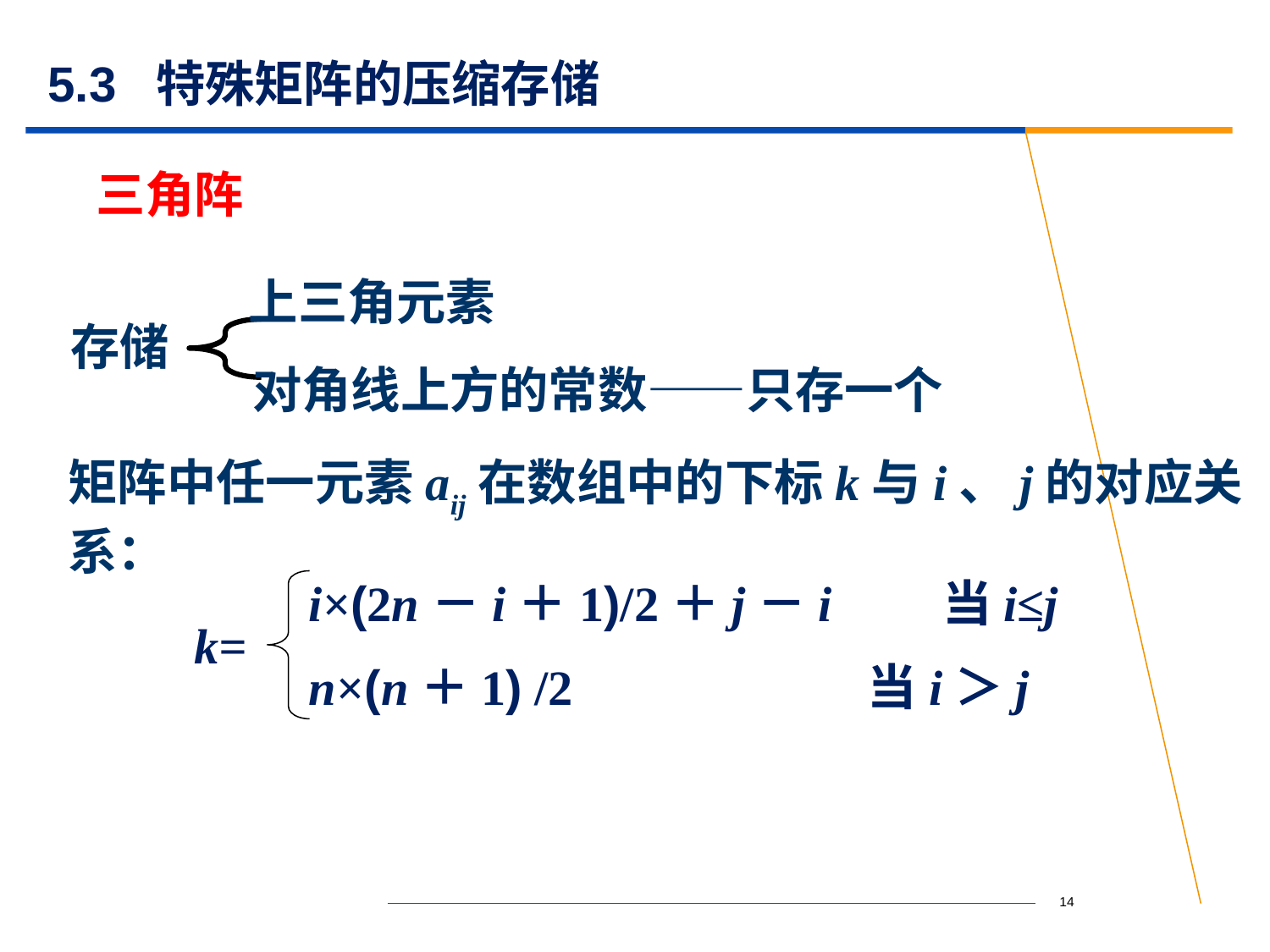

# 5.3  特殊矩阵的压缩存储
三角阵
上三角元素
存储

对角线上方的常数——只存一个
矩阵中任一元素aij在数组中的下标k与i、j的对应关系：
i×(2n－i＋1)/2＋j－i        当i≤j
n×(n＋1) /2                       当i＞j

k=